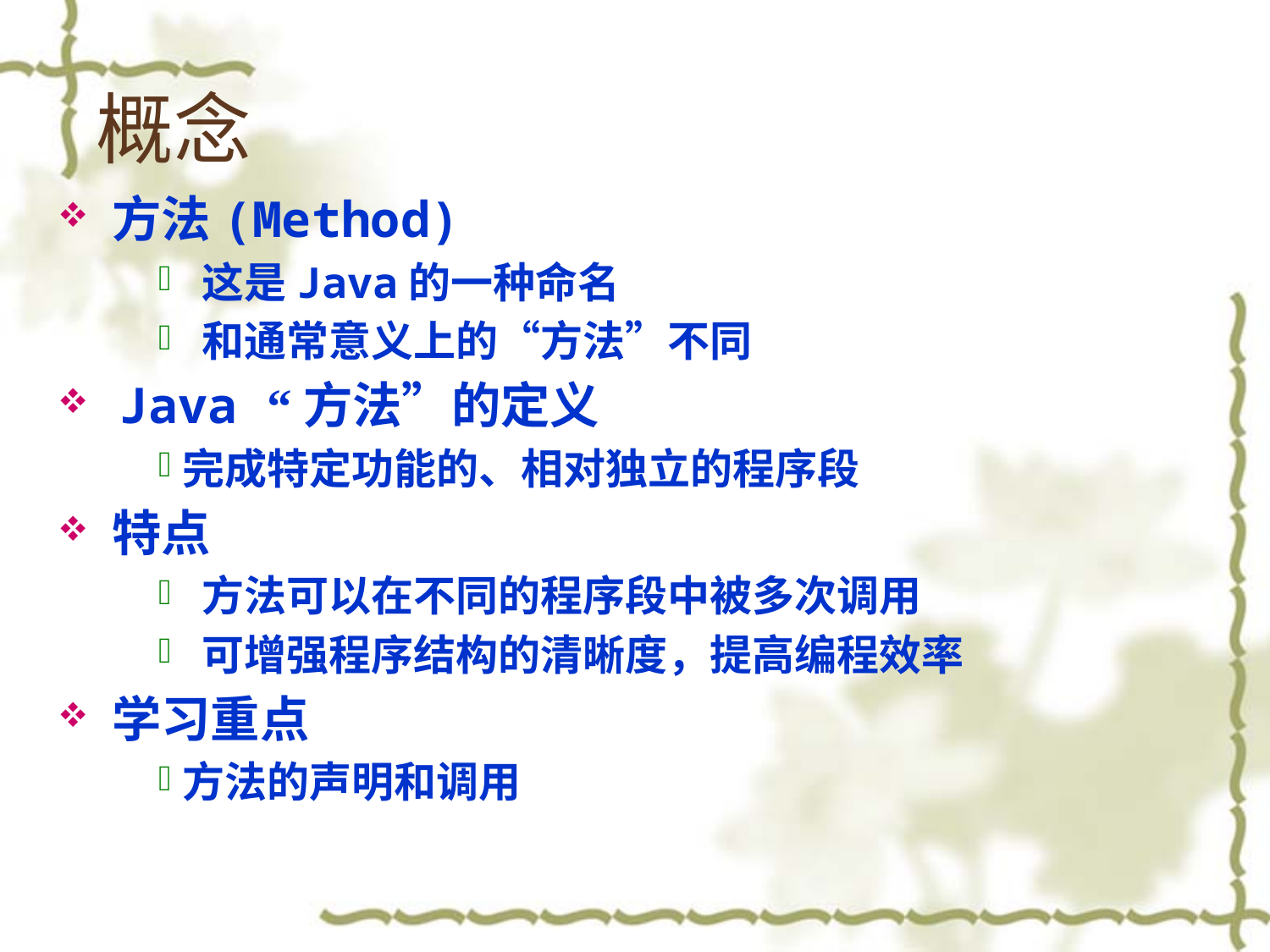

# 概念
 方法(Method)
 这是Java的一种命名
 和通常意义上的“方法”不同
 Java “方法”的定义
完成特定功能的、相对独立的程序段
 特点
 方法可以在不同的程序段中被多次调用
 可增强程序结构的清晰度，提高编程效率
 学习重点
方法的声明和调用